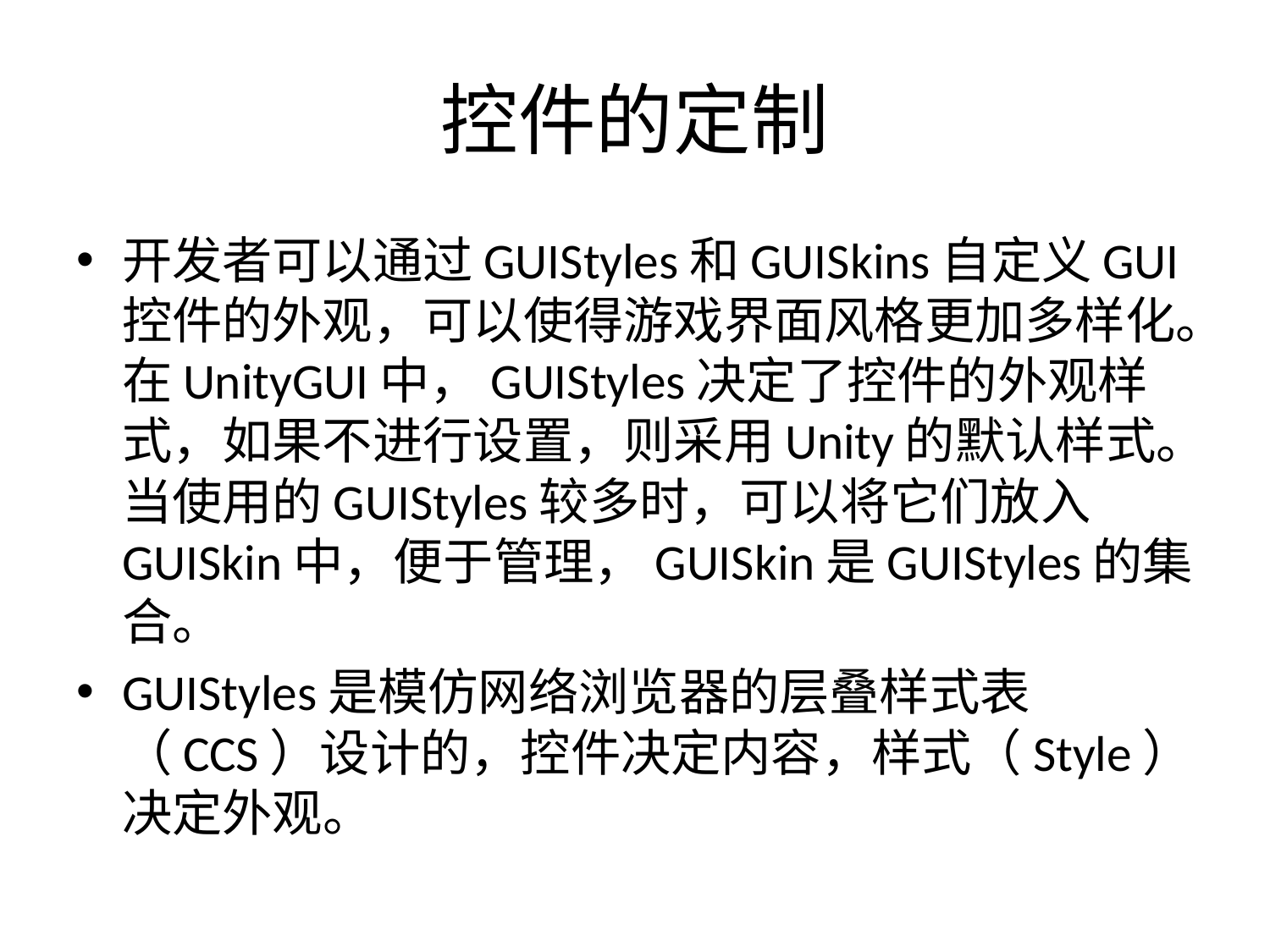

# 控件的定制
开发者可以通过GUIStyles和GUISkins自定义GUI控件的外观，可以使得游戏界面风格更加多样化。在UnityGUI中，GUIStyles决定了控件的外观样式，如果不进行设置，则采用Unity的默认样式。当使用的GUIStyles较多时，可以将它们放入GUISkin中，便于管理，GUISkin是GUIStyles的集合。
GUIStyles是模仿网络浏览器的层叠样式表（CCS）设计的，控件决定内容，样式（Style）决定外观。